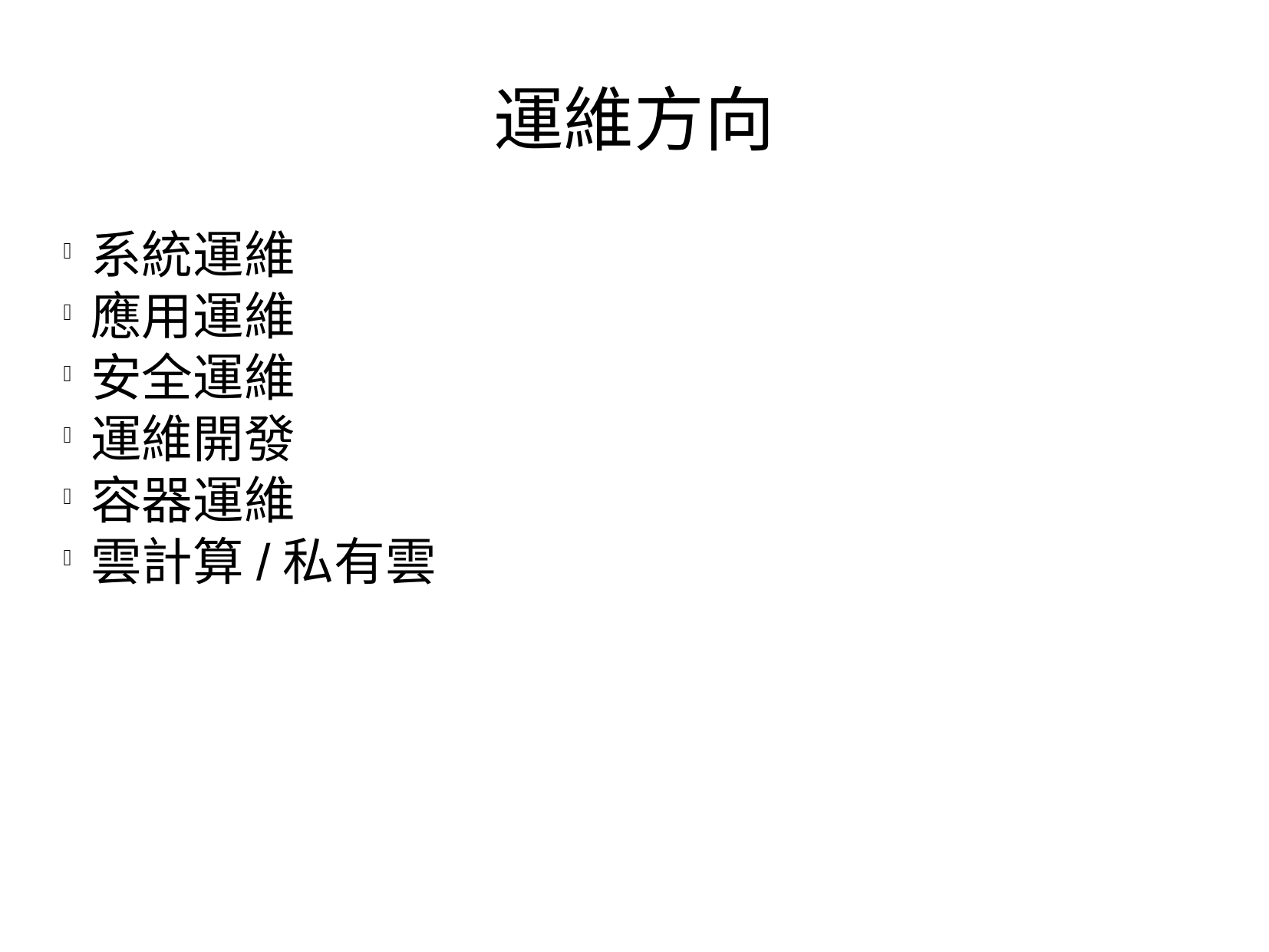

運維方向
系統運維
應用運維
安全運維
運維開發
容器運維
雲計算/私有雲